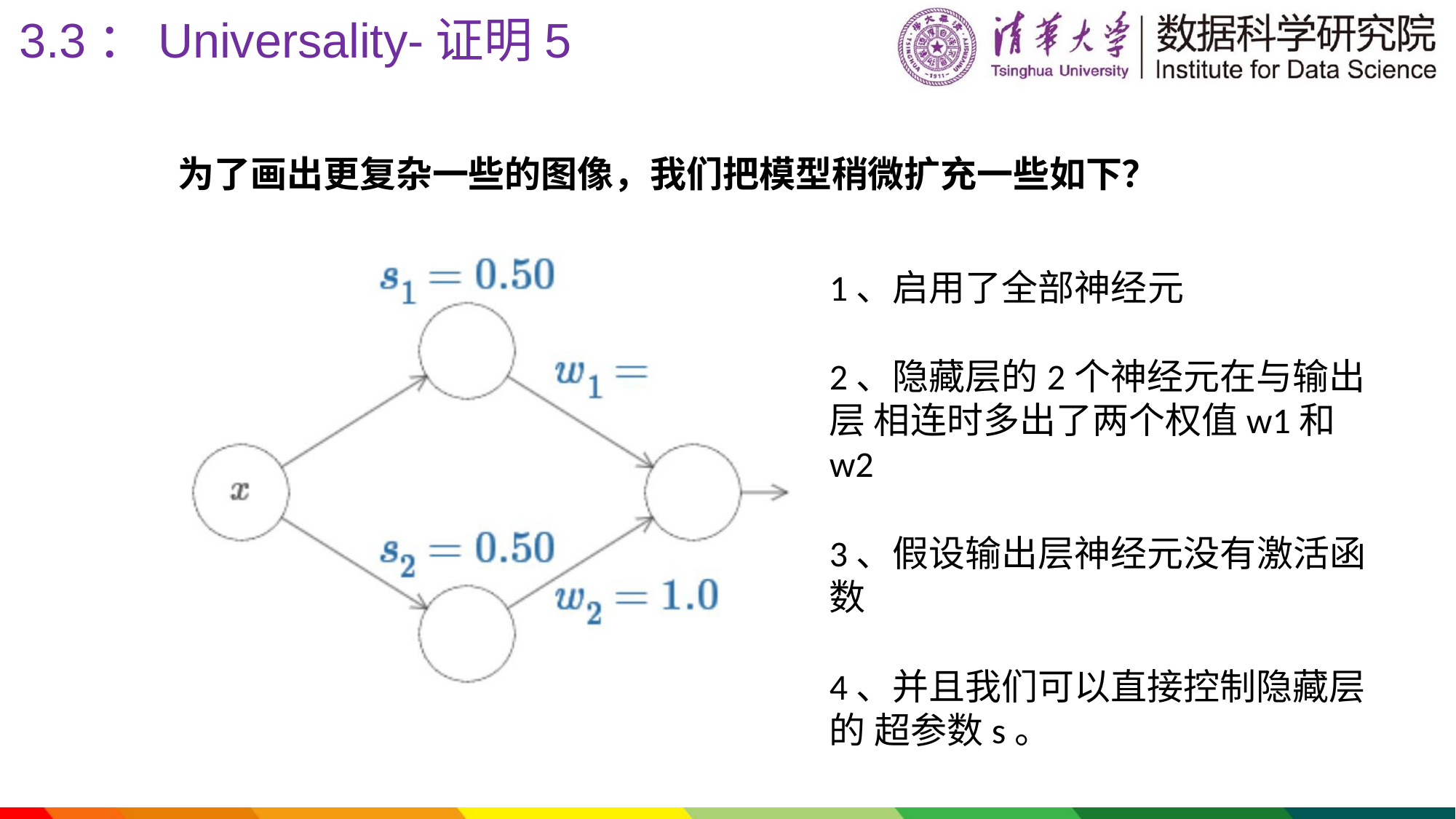

# 3.3：Universality-证明5
为了画出更复杂一些的图像，我们把模型稍微扩充一些如下？

1、启用了全部神经元

2、隐藏层的2个神经元在与输出层 相连时多出了两个权值w1和w2

3、假设输出层神经元没有激活函数

4、并且我们可以直接控制隐藏层的 超参数s。